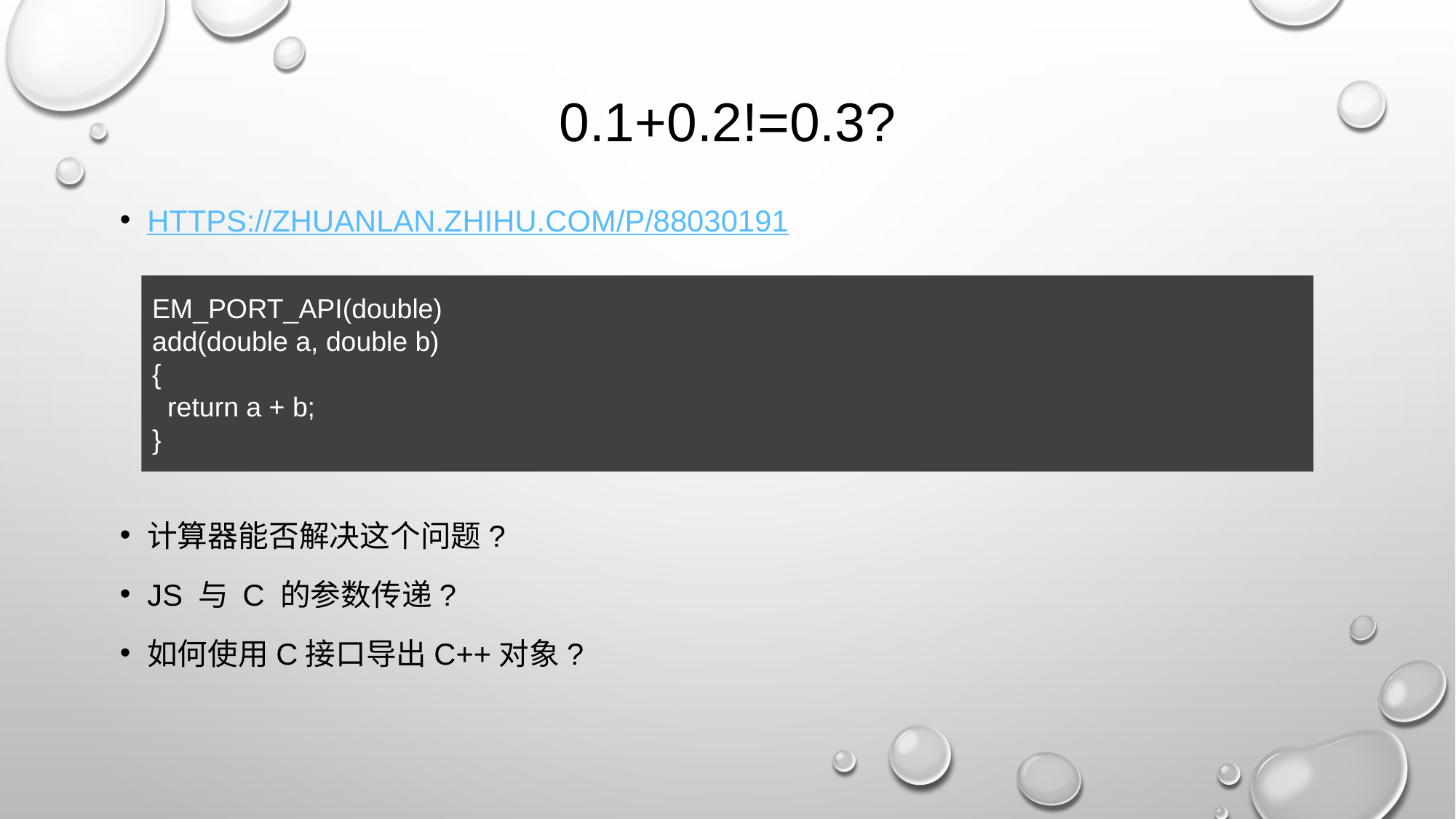

# 0.1+0.2!=0.3?
https://zhuanlan.zhihu.com/p/88030191
EM_PORT_API(double)
add(double a, double b)
{
  return a + b;
}
计算器能否解决这个问题?
Js 与 c 的参数传递?
如何使用c接口导出c++对象?